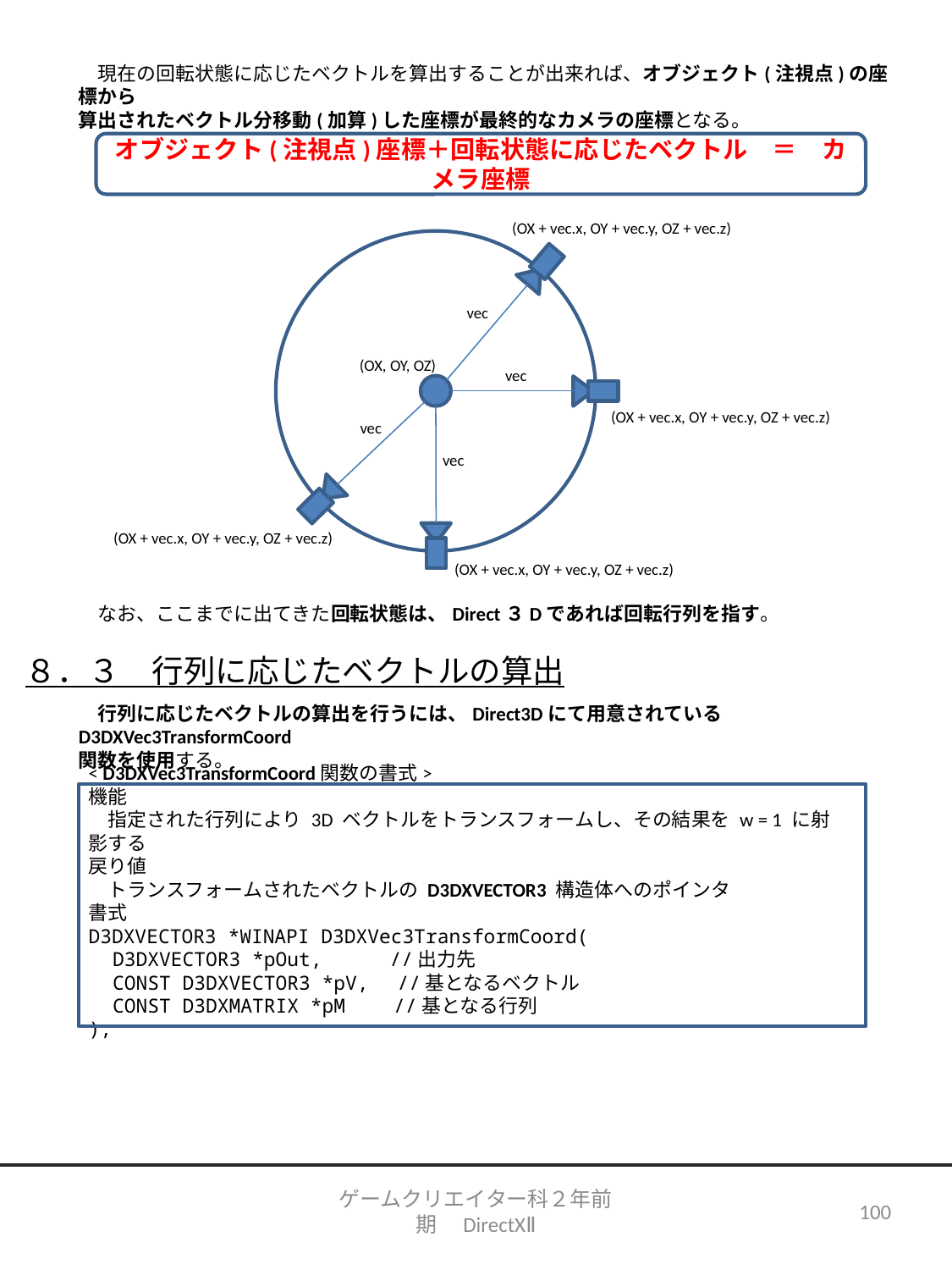

現在の回転状態に応じたベクトルを算出することが出来れば、オブジェクト(注視点)の座標から
算出されたベクトル分移動(加算)した座標が最終的なカメラの座標となる。
オブジェクト(注視点)座標＋回転状態に応じたベクトル　＝　カメラ座標
(OX + vec.x, OY + vec.y, OZ + vec.z)

vec
(OX, OY, OZ)
vec

(OX + vec.x, OY + vec.y, OZ + vec.z)
vec
vec

(OX + vec.x, OY + vec.y, OZ + vec.z)

(OX + vec.x, OY + vec.y, OZ + vec.z)
　なお、ここまでに出てきた回転状態は、Direct３Dであれば回転行列を指す。
８．３　行列に応じたベクトルの算出
　行列に応じたベクトルの算出を行うには、Direct3Dにて用意されているD3DXVec3TransformCoord
関数を使用する。
< D3DXVec3TransformCoord関数の書式>
機能
　指定された行列により 3D ベクトルをトランスフォームし、その結果を w = 1 に射影する
戻り値
　トランスフォームされたベクトルの D3DXVECTOR3 構造体へのポインタ
書式
D3DXVECTOR3 *WINAPI D3DXVec3TransformCoord(
　D3DXVECTOR3 *pOut,　　　//出力先
　CONST D3DXVECTOR3 *pV,　//基となるベクトル
　CONST D3DXMATRIX *pM　　//基となる行列
);

ゲームクリエイター科２年前期　DirectXⅡ
100